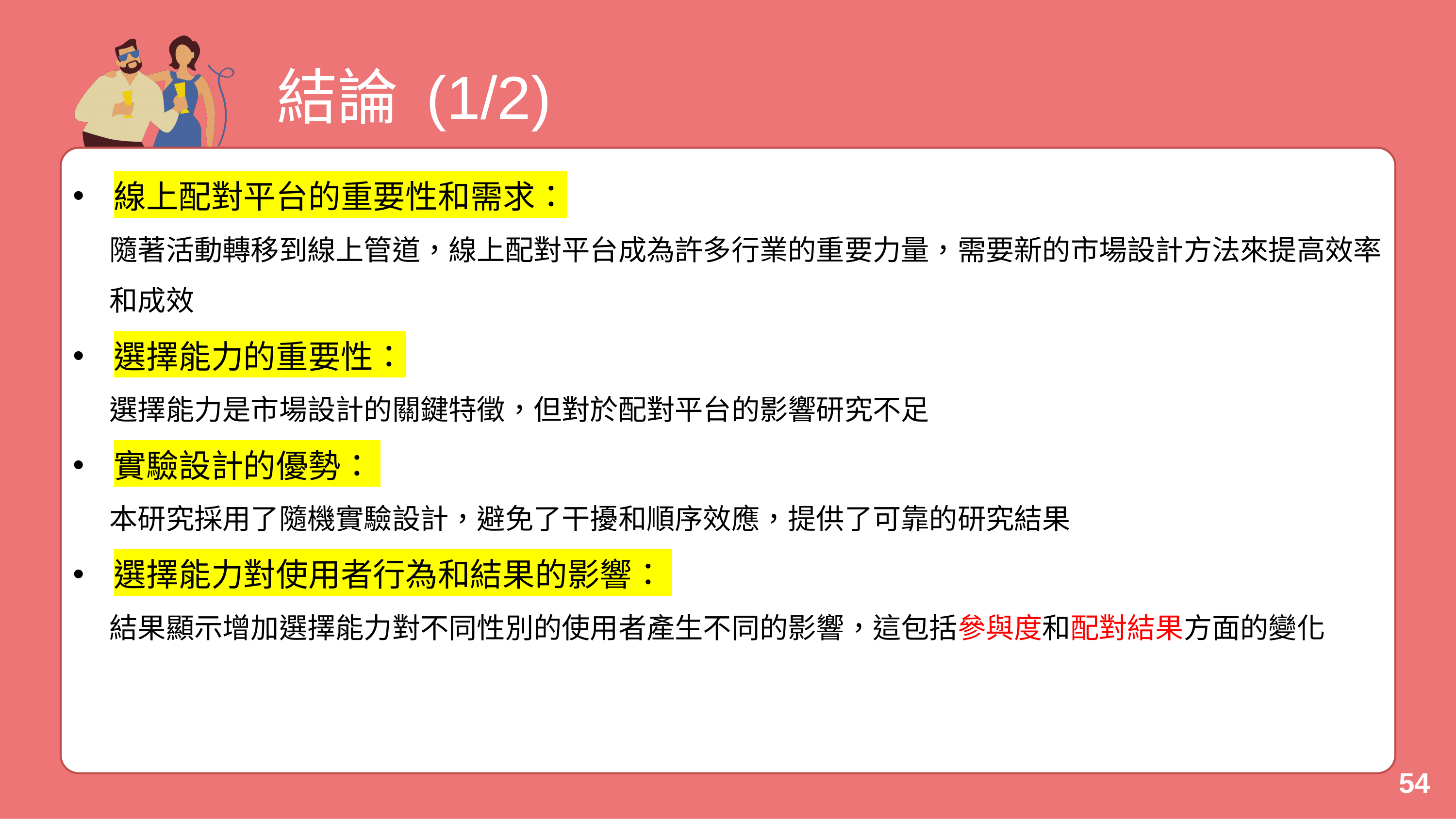

結論 (1/2)
線上配對平台的重要性和需求：
隨著活動轉移到線上管道，線上配對平台成為許多行業的重要力量，需要新的市場設計方法來提高效率和成效
選擇能力的重要性：
選擇能力是市場設計的關鍵特徵，但對於配對平台的影響研究不足
實驗設計的優勢：
本研究採用了隨機實驗設計，避免了干擾和順序效應，提供了可靠的研究結果
選擇能力對使用者行為和結果的影響：
結果顯示增加選擇能力對不同性別的使用者產生不同的影響，這包括參與度和配對結果方面的變化
54